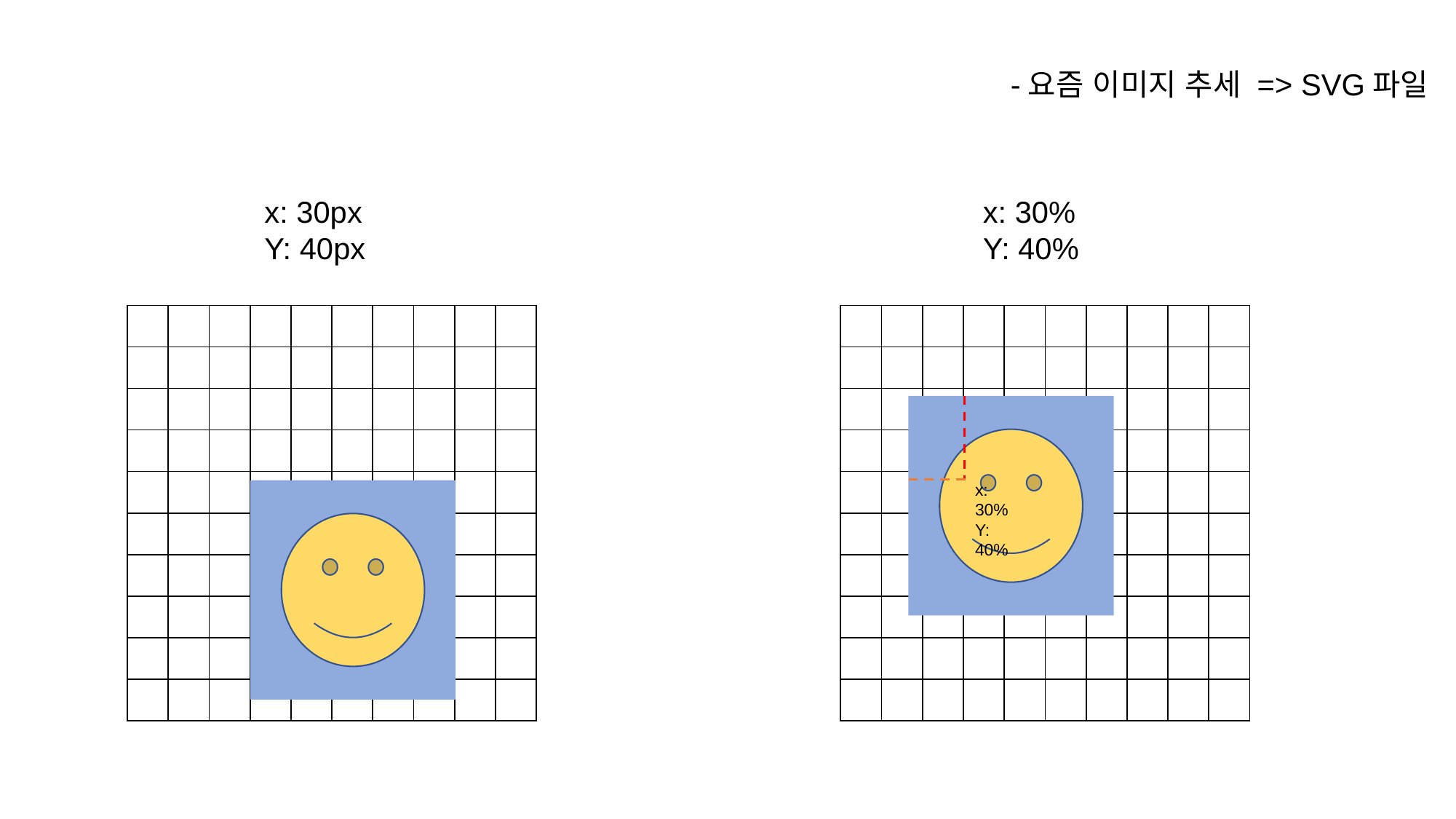

-요즘 이미지 추세 => SVG파일
x: 30px
Y: 40px
x: 30%
Y: 40%
|  |  |  |  |  |  |  |  |  |  |
| --- | --- | --- | --- | --- | --- | --- | --- | --- | --- |
|  |  |  |  |  |  |  |  |  |  |
|  |  |  |  |  |  |  |  |  |  |
|  |  |  |  |  |  |  |  |  |  |
|  |  |  |  |  |  |  |  |  |  |
|  |  |  |  |  |  |  |  |  |  |
|  |  |  |  |  |  |  |  |  |  |
|  |  |  |  |  |  |  |  |  |  |
|  |  |  |  |  |  |  |  |  |  |
|  |  |  |  |  |  |  |  |  |  |
|  |  |  |  |  |  |  |  |  |  |
| --- | --- | --- | --- | --- | --- | --- | --- | --- | --- |
|  |  |  |  |  |  |  |  |  |  |
|  |  |  |  |  |  |  |  |  |  |
|  |  |  |  |  |  |  |  |  |  |
|  |  |  |  |  |  |  |  |  |  |
|  |  |  |  |  |  |  |  |  |  |
|  |  |  |  |  |  |  |  |  |  |
|  |  |  |  |  |  |  |  |  |  |
|  |  |  |  |  |  |  |  |  |  |
|  |  |  |  |  |  |  |  |  |  |

x: 30%
Y: 40%